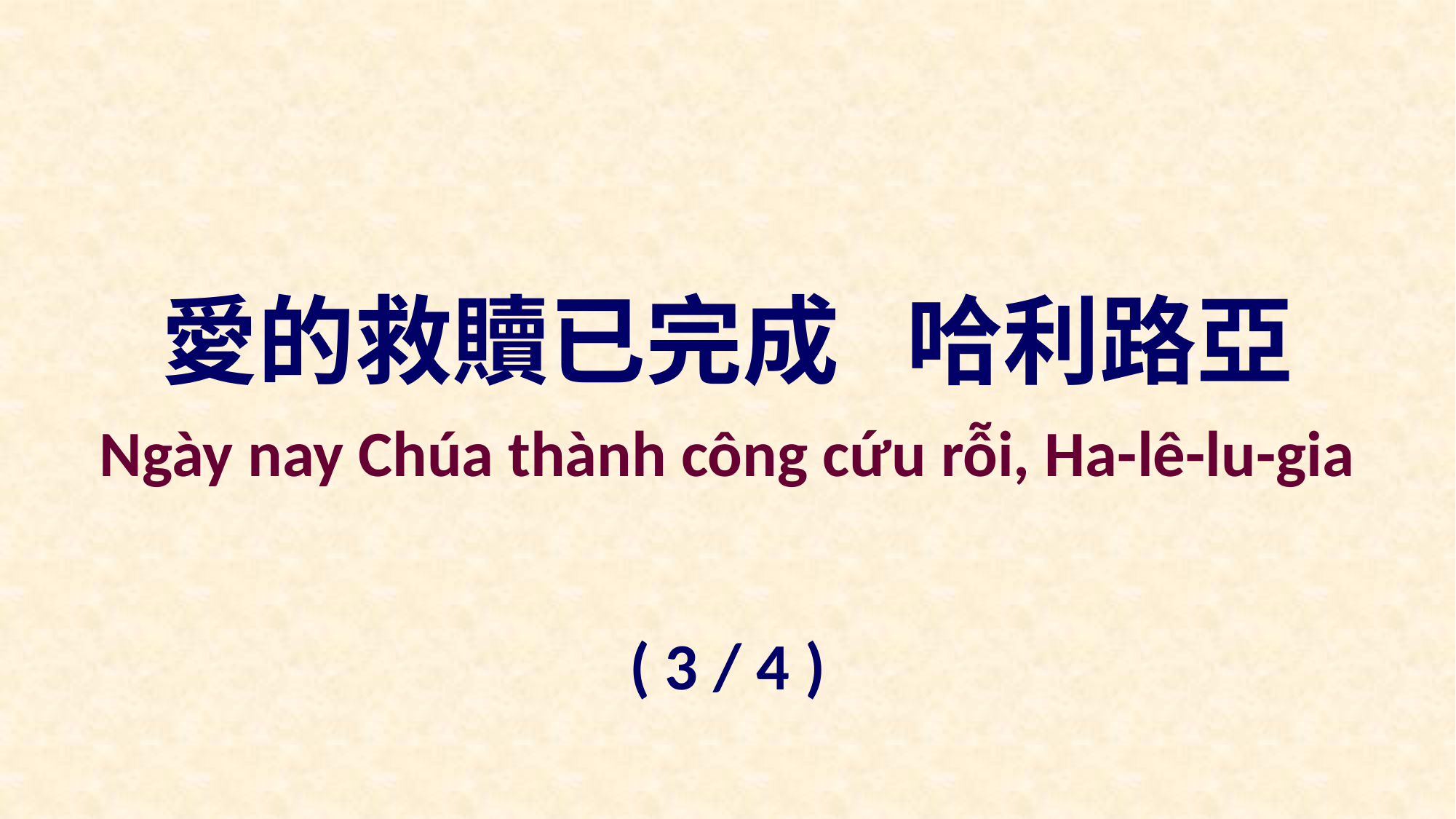

愛的救贖已完成   哈利路亞
Ngày nay Chúa thành công cứu rỗi, Ha-lê-lu-gia
( 3 / 4 )